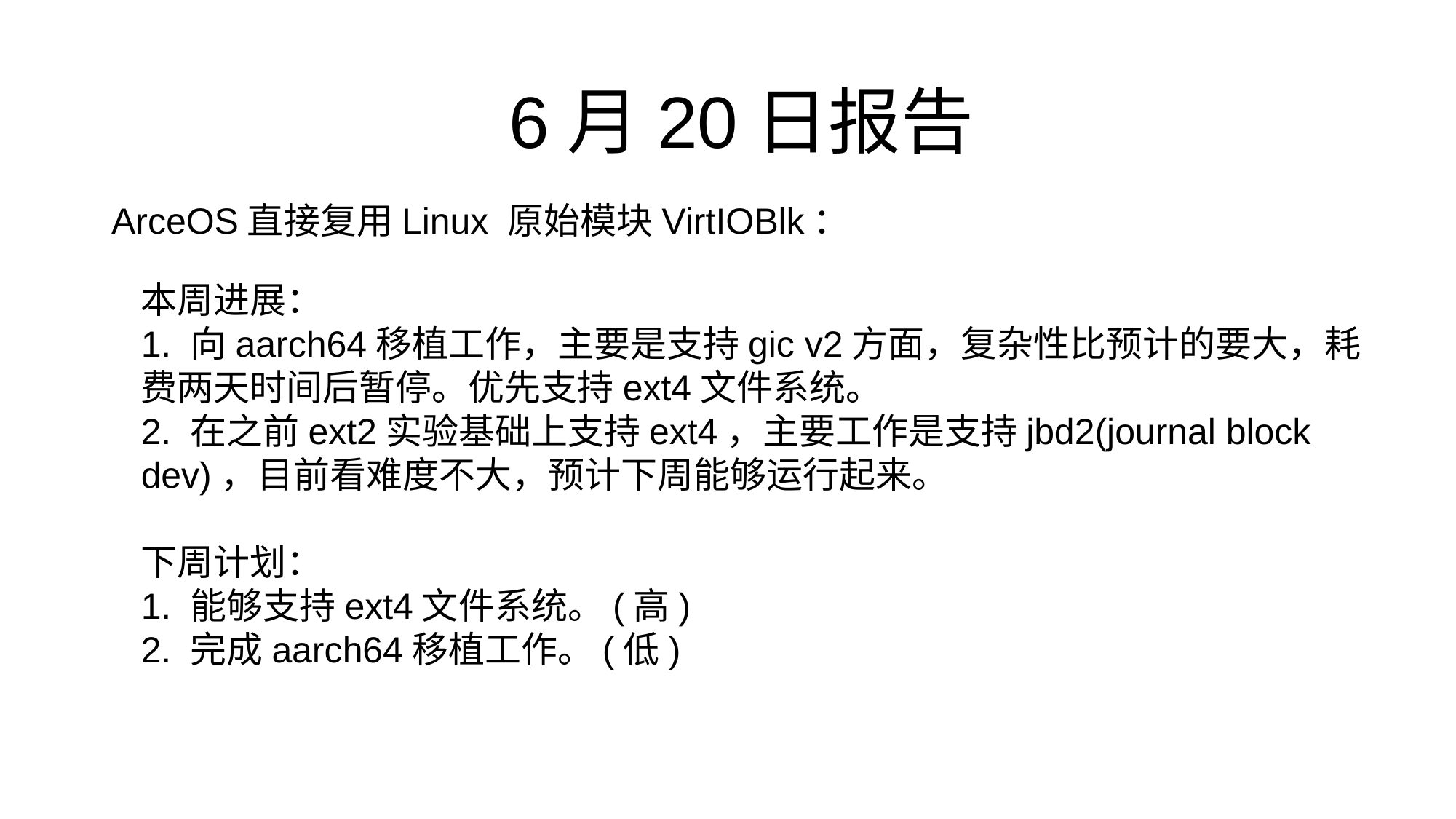

6月20日报告
ArceOS直接复用Linux 原始模块VirtIOBlk：
本周进展：
1. 向aarch64移植工作，主要是支持gic v2方面，复杂性比预计的要大，耗费两天时间后暂停。优先支持ext4文件系统。
2. 在之前ext2实验基础上支持ext4，主要工作是支持jbd2(journal block dev)，目前看难度不大，预计下周能够运行起来。

下周计划：
1. 能够支持ext4文件系统。(高)
2. 完成aarch64移植工作。(低)